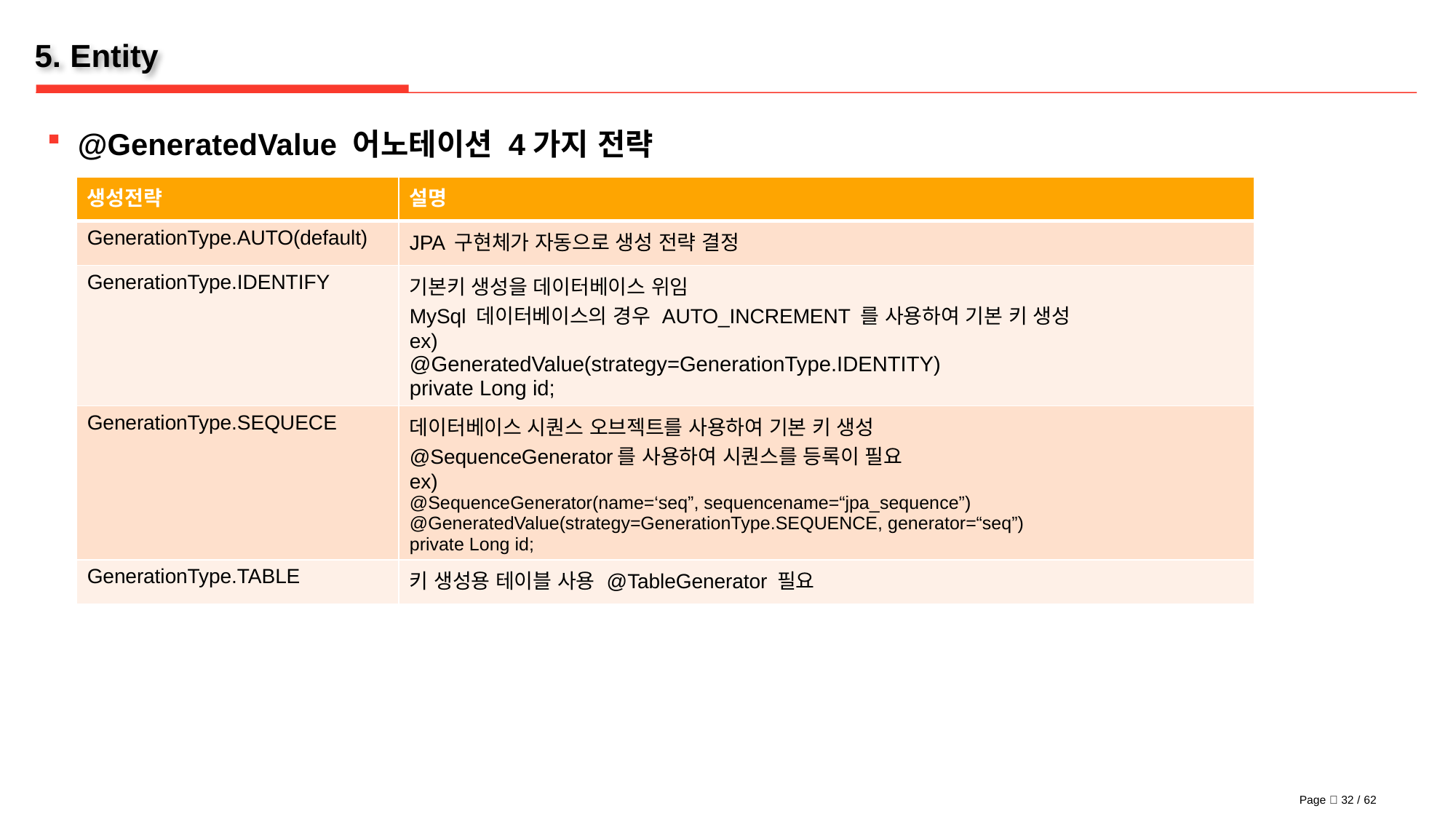

# 5. Entity
@GeneratedValue 어노테이션 4가지 전략
| 생성전략 | 설명 |
| --- | --- |
| GenerationType.AUTO(default) | JPA 구현체가 자동으로 생성 전략 결정 |
| GenerationType.IDENTIFY | 기본키 생성을 데이터베이스 위임 MySql 데이터베이스의 경우 AUTO\_INCREMENT 를 사용하여 기본 키 생성 ex) @GeneratedValue(strategy=GenerationType.IDENTITY) private Long id; |
| GenerationType.SEQUECE | 데이터베이스 시퀀스 오브젝트를 사용하여 기본 키 생성 @SequenceGenerator를 사용하여 시퀀스를 등록이 필요 ex) @SequenceGenerator(name=‘seq”, sequencename=“jpa\_sequence”) @GeneratedValue(strategy=GenerationType.SEQUENCE, generator=“seq”) private Long id; |
| GenerationType.TABLE | 키 생성용 테이블 사용 @TableGenerator 필요 |